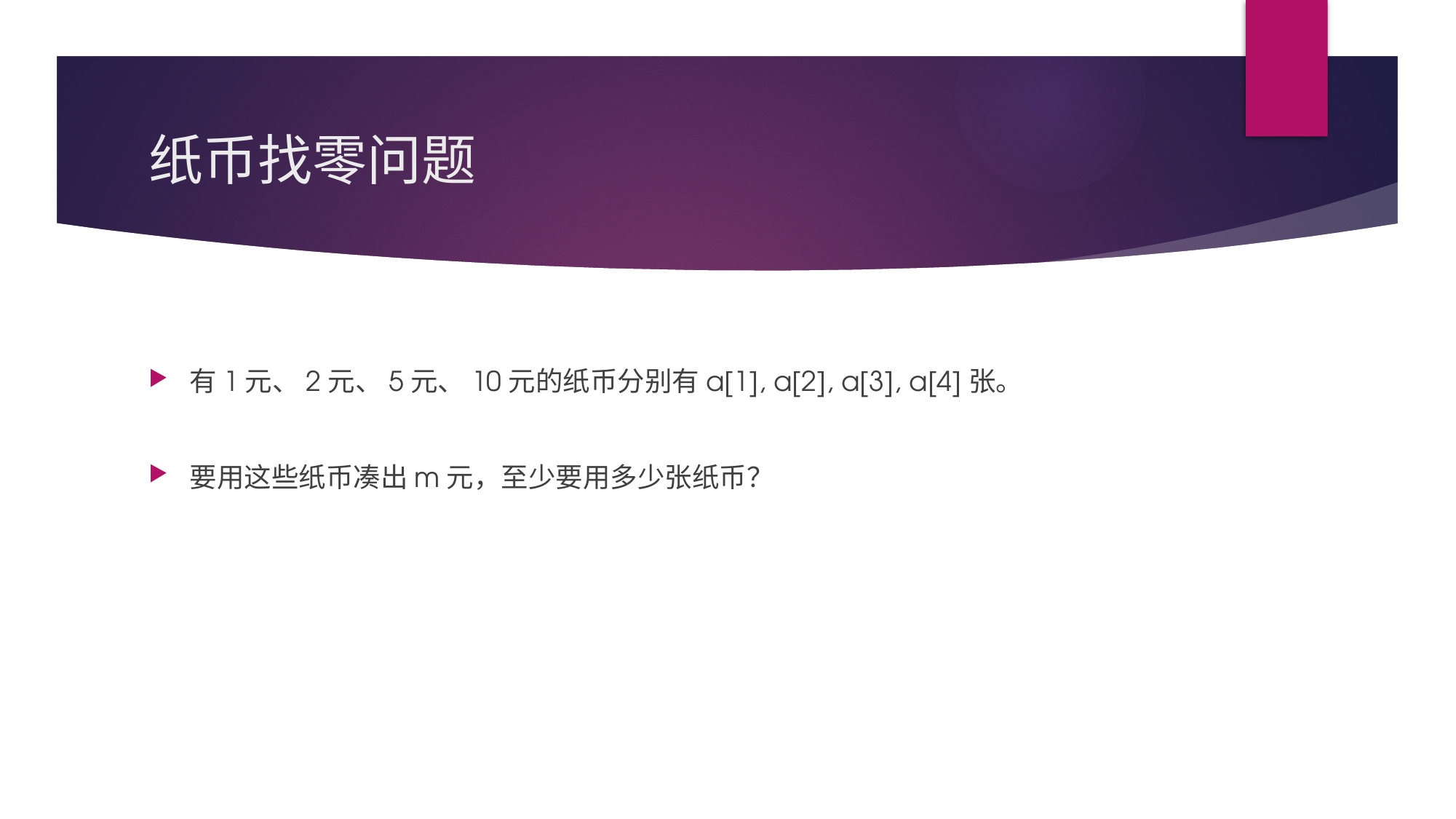

# 纸币找零问题

有1元、2元、5元、10元的纸币分别有a[1], a[2], a[3], a[4]张。

要用这些纸币凑出m元，至少要用多少张纸币？